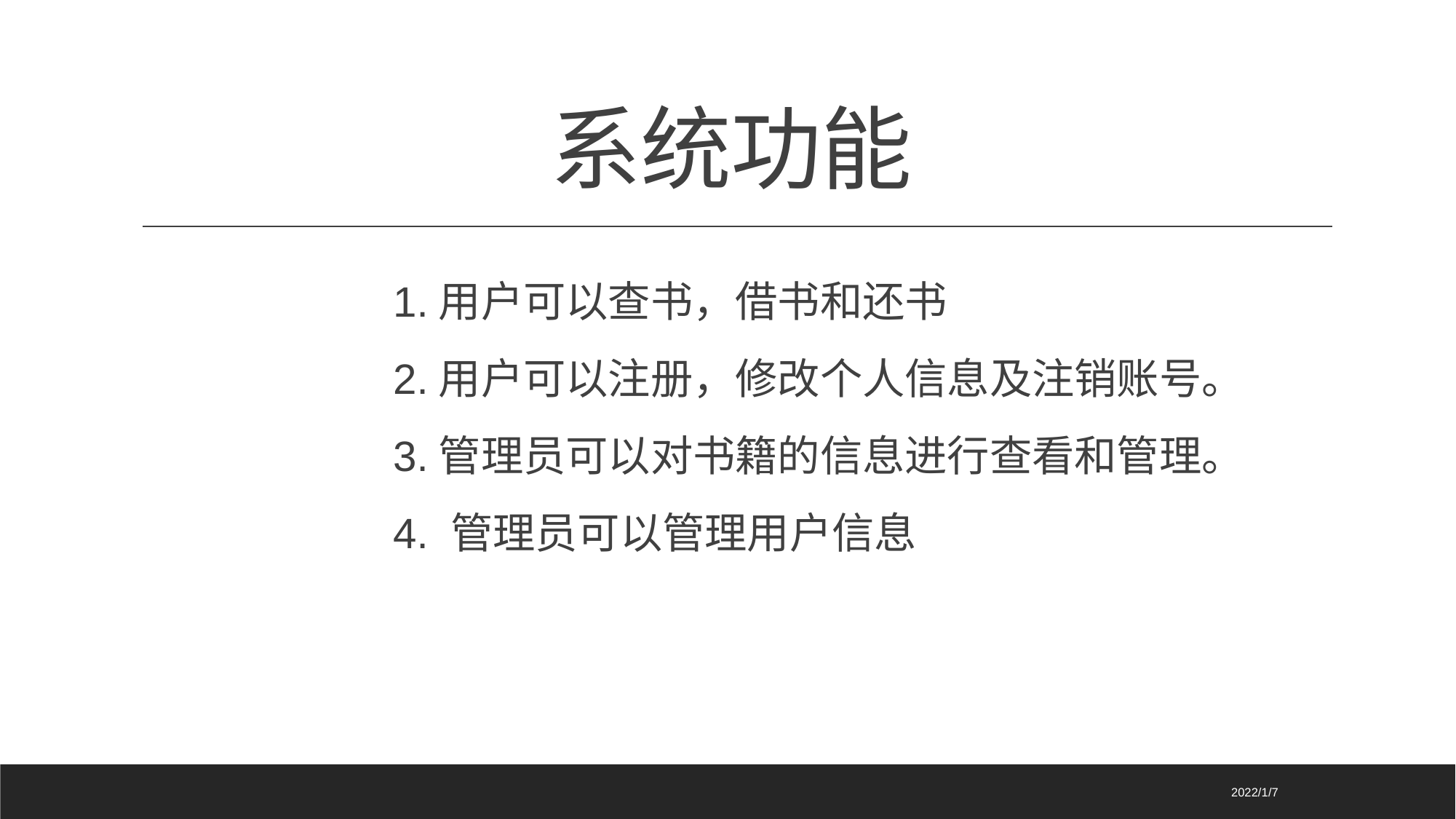

# 系统功能
1.用户可以查书，借书和还书
2.用户可以注册，修改个人信息及注销账号。
3.管理员可以对书籍的信息进行查看和管理。
4. 管理员可以管理用户信息
2022/1/7